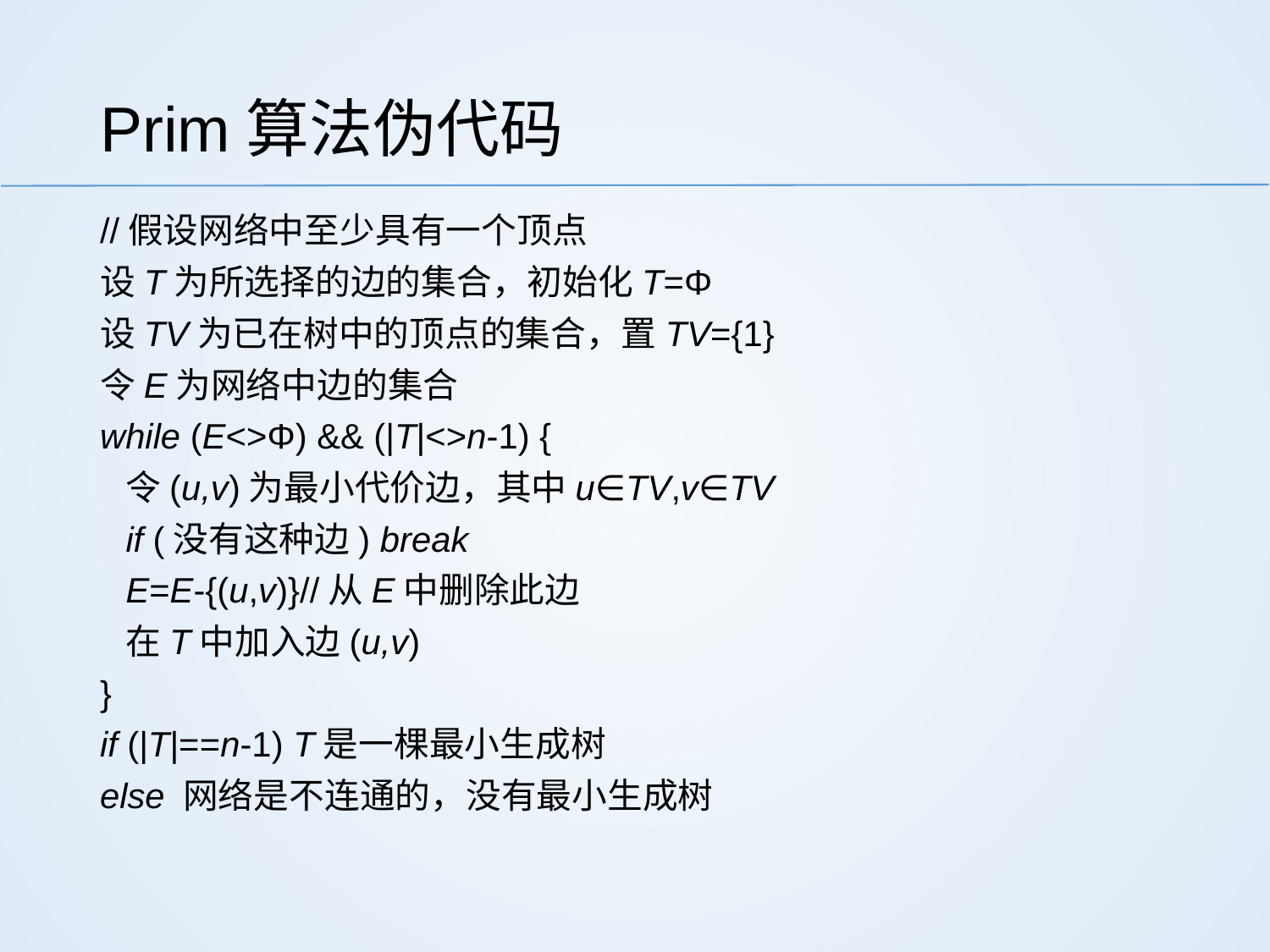

# Prim算法伪代码
//假设网络中至少具有一个顶点
设T为所选择的边的集合，初始化T=Φ
设TV为已在树中的顶点的集合，置TV={1}
令E为网络中边的集合
while (E<>Φ) && (|T|<>n-1) {
	令(u,v)为最小代价边，其中u∈TV,v∈TV
	if (没有这种边) break
	E=E-{(u,v)}//从E中删除此边
	在T中加入边(u,v)
}
if (|T|==n-1) T是一棵最小生成树
else 网络是不连通的，没有最小生成树
72